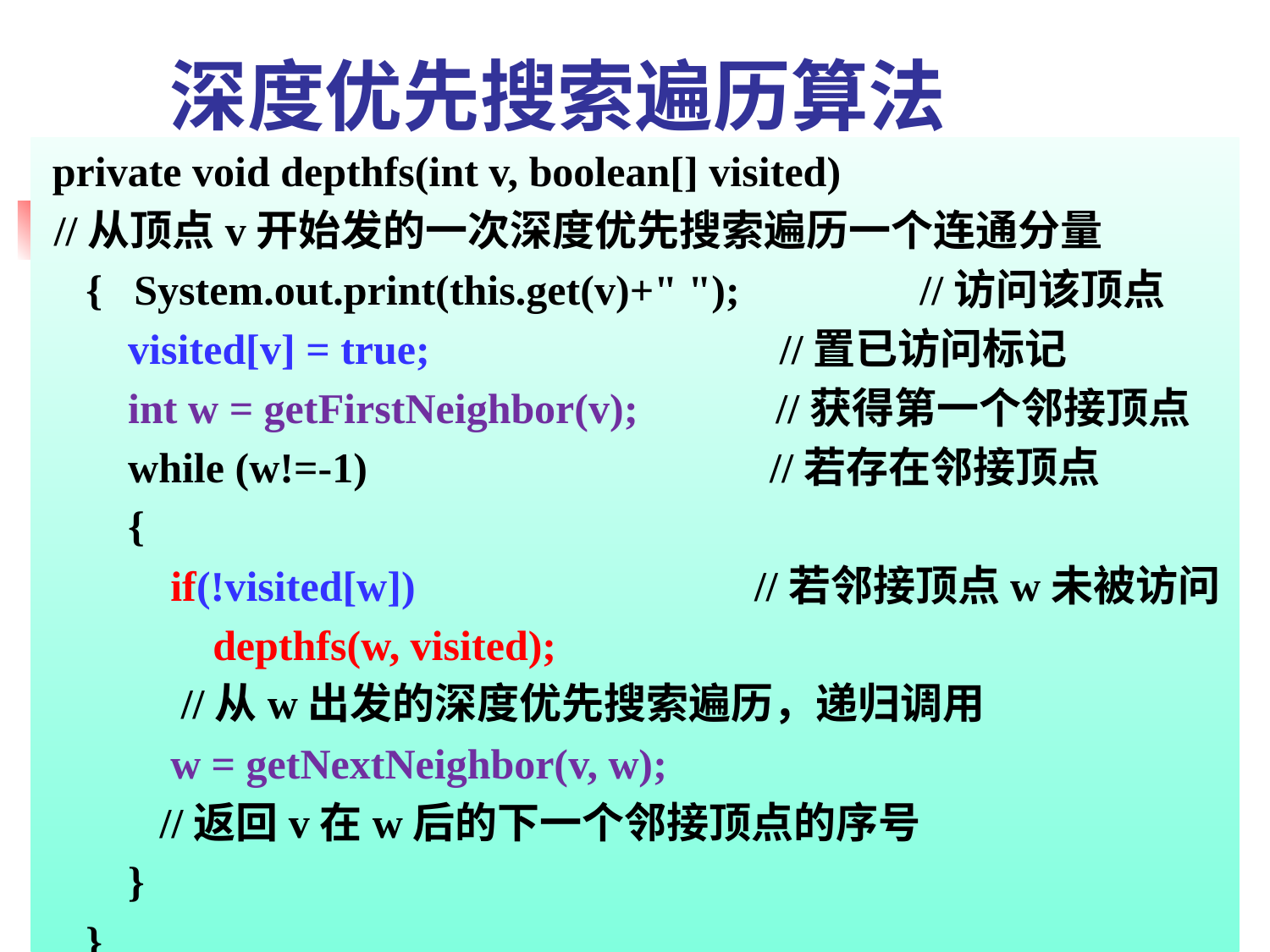

# 深度优先搜索遍历算法
 private void depthfs(int v, boolean[] visited)
 //从顶点v开始发的一次深度优先搜索遍历一个连通分量
    {   System.out.print(this.get(v)+" ");                 //访问该顶点
        visited[v] = true;                                 //置已访问标记
        int w = getFirstNeighbor(v);             //获得第一个邻接顶点
        while (w!=-1)                                      //若存在邻接顶点
        {
            if(!visited[w])                                //若邻接顶点w未被访问
                depthfs(w, visited);
             //从w出发的深度优先搜索遍历，递归调用
            w = getNextNeighbor(v, w);
           //返回v在w后的下一个邻接顶点的序号
        }
    }
70